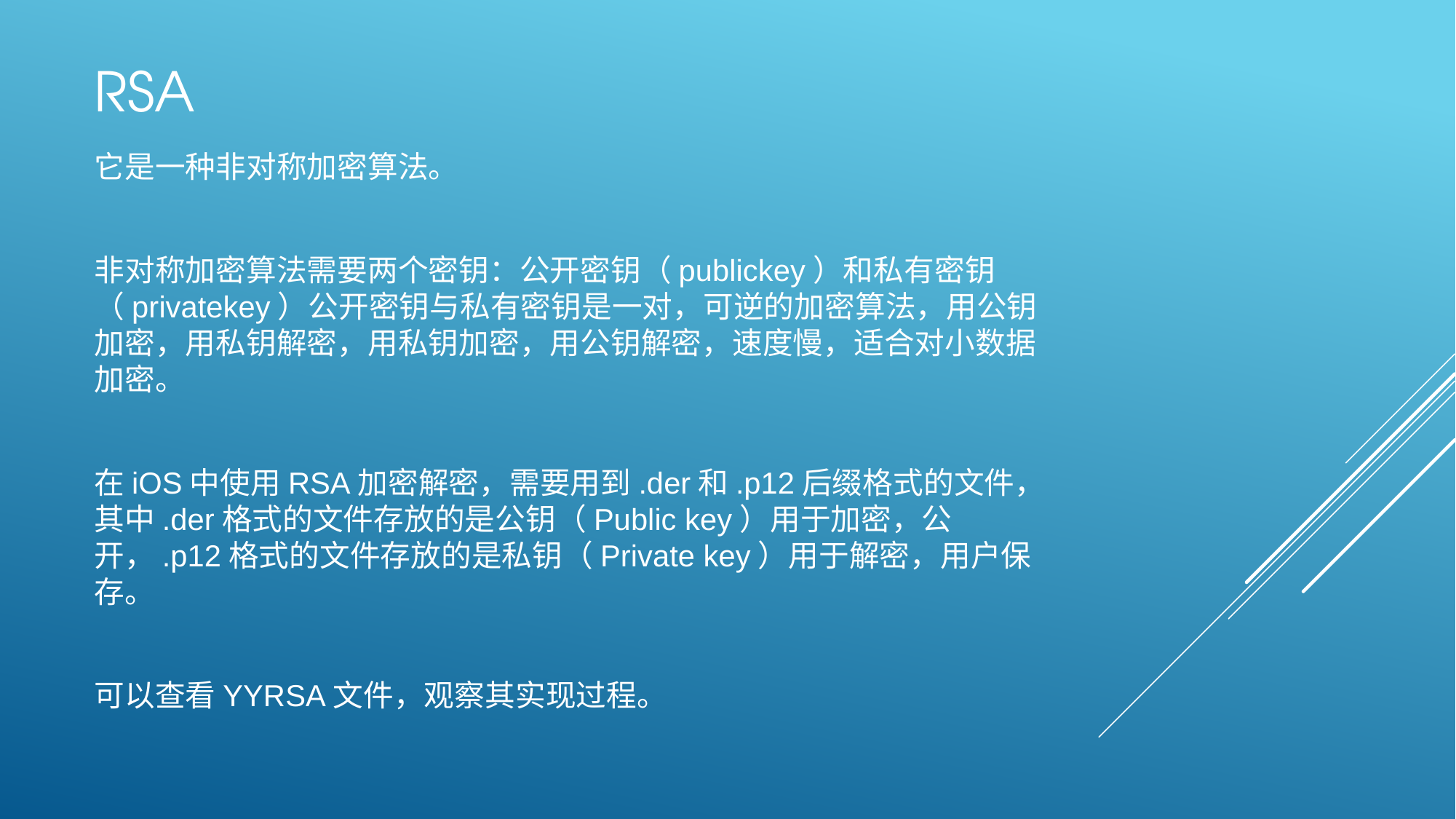

# RSA
它是一种非对称加密算法。

非对称加密算法需要两个密钥：公开密钥（publickey）和私有密钥（privatekey）公开密钥与私有密钥是一对，可逆的加密算法，用公钥加密，用私钥解密，用私钥加密，用公钥解密，速度慢，适合对小数据加密。

在iOS中使用RSA加密解密，需要用到.der和.p12后缀格式的文件，其中.der格式的文件存放的是公钥（Public key）用于加密，公开，.p12格式的文件存放的是私钥（Private key）用于解密，用户保存。

可以查看YYRSA文件，观察其实现过程。